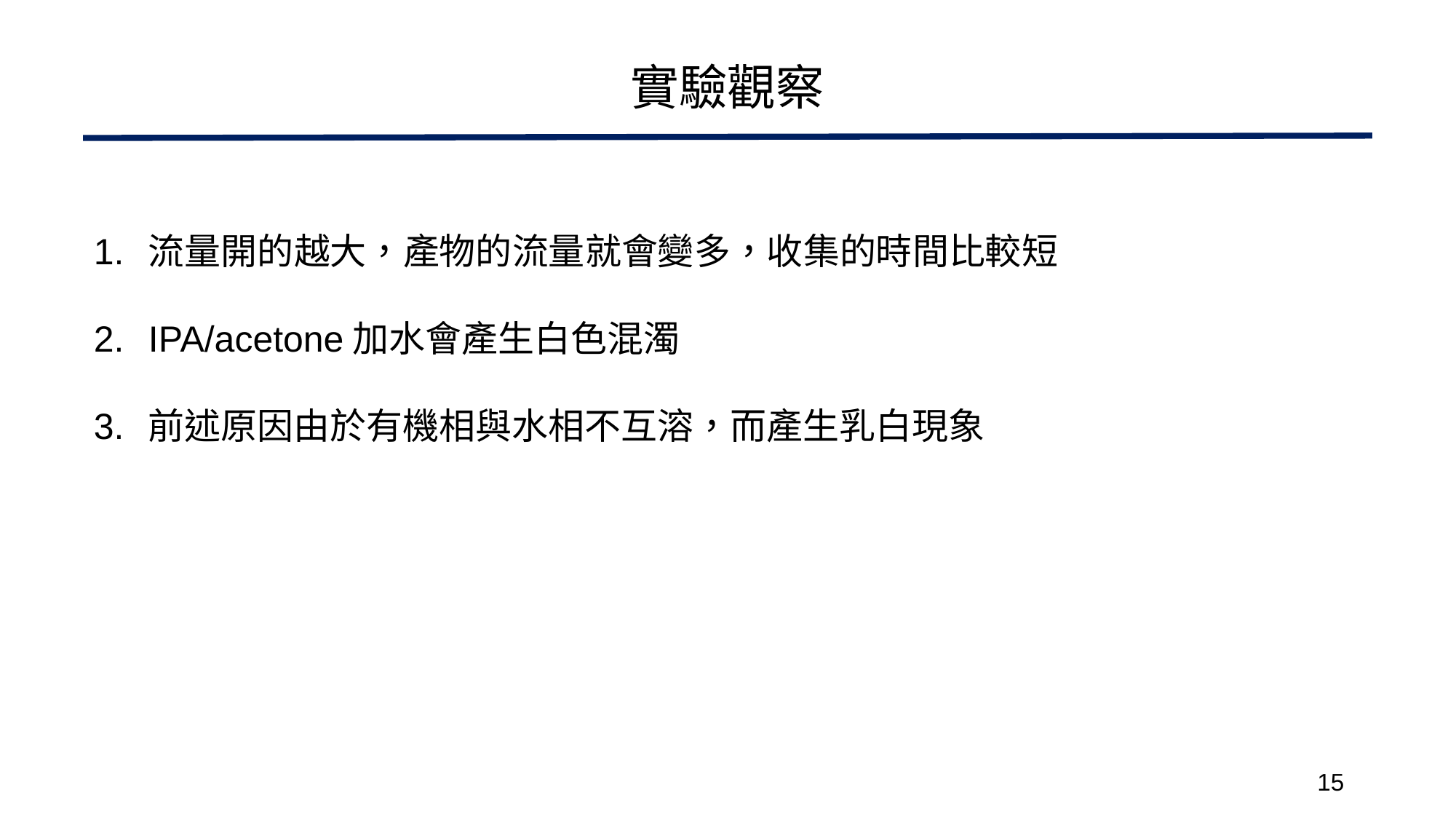

實驗觀察
流量開的越大，產物的流量就會變多，收集的時間比較短

IPA/acetone加水會產生白色混濁

前述原因由於有機相與水相不互溶，而產生乳白現象
15